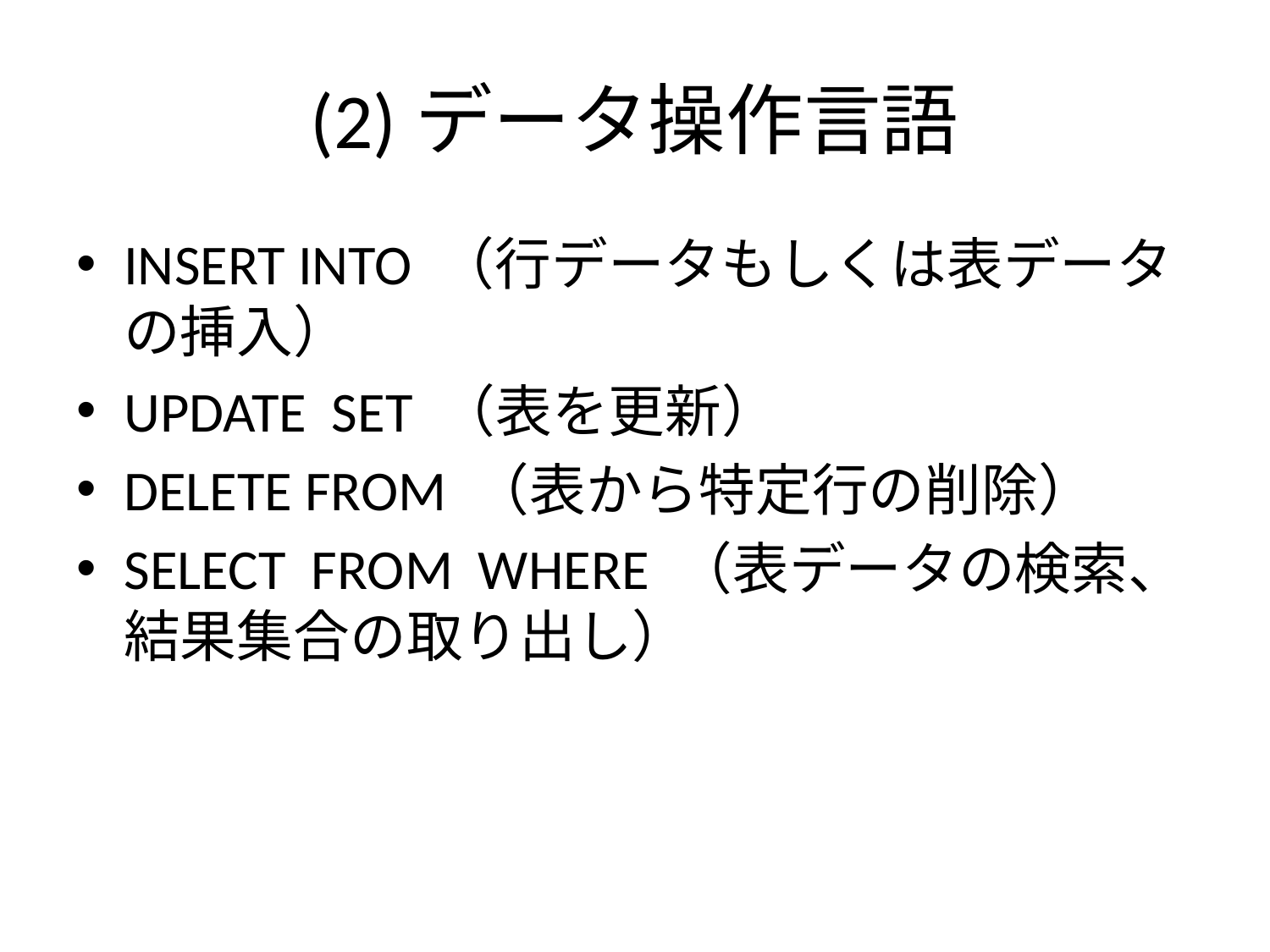

# (2)データ操作言語
INSERT INTO （行データもしくは表データの挿入）
UPDATE  SET （表を更新）
DELETE FROM （表から特定行の削除）
SELECT  FROM  WHERE （表データの検索、結果集合の取り出し）